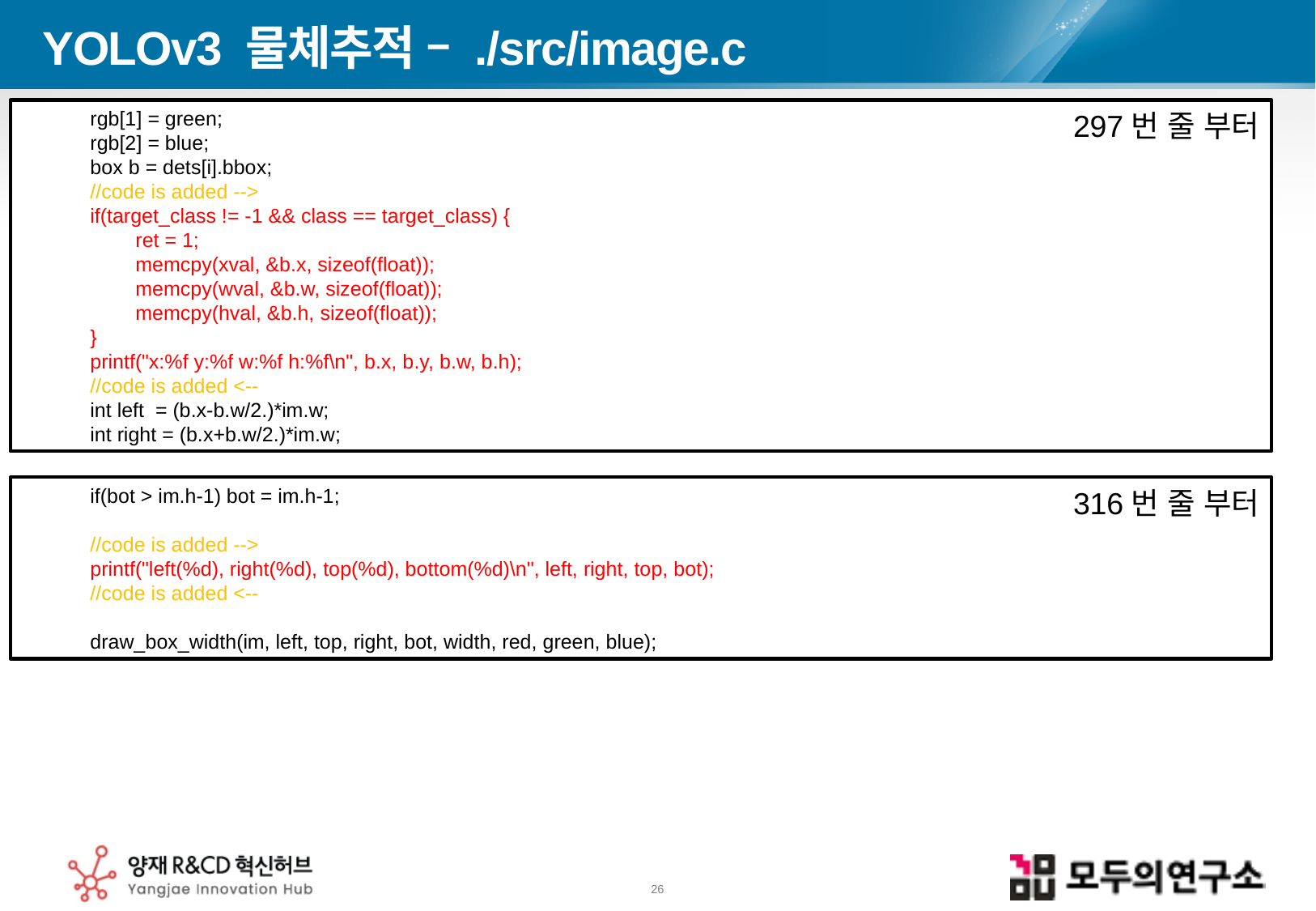

# YOLOv3 물체추적 – ./src/image.c
            rgb[1] = green;
            rgb[2] = blue;
            box b = dets[i].bbox;
            //code is added -->
            if(target_class != -1 && class == target_class) {
                    ret = 1;
                    memcpy(xval, &b.x, sizeof(float));
                    memcpy(wval, &b.w, sizeof(float));
                    memcpy(hval, &b.h, sizeof(float));
            }
            printf("x:%f y:%f w:%f h:%f\n", b.x, b.y, b.w, b.h);
            //code is added <--
            int left  = (b.x-b.w/2.)*im.w;
            int right = (b.x+b.w/2.)*im.w;
297번 줄 부터
            if(bot > im.h-1) bot = im.h-1;

            //code is added -->
            printf("left(%d), right(%d), top(%d), bottom(%d)\n", left, right, top, bot);
            //code is added <--

            draw_box_width(im, left, top, right, bot, width, red, green, blue);
316번 줄 부터